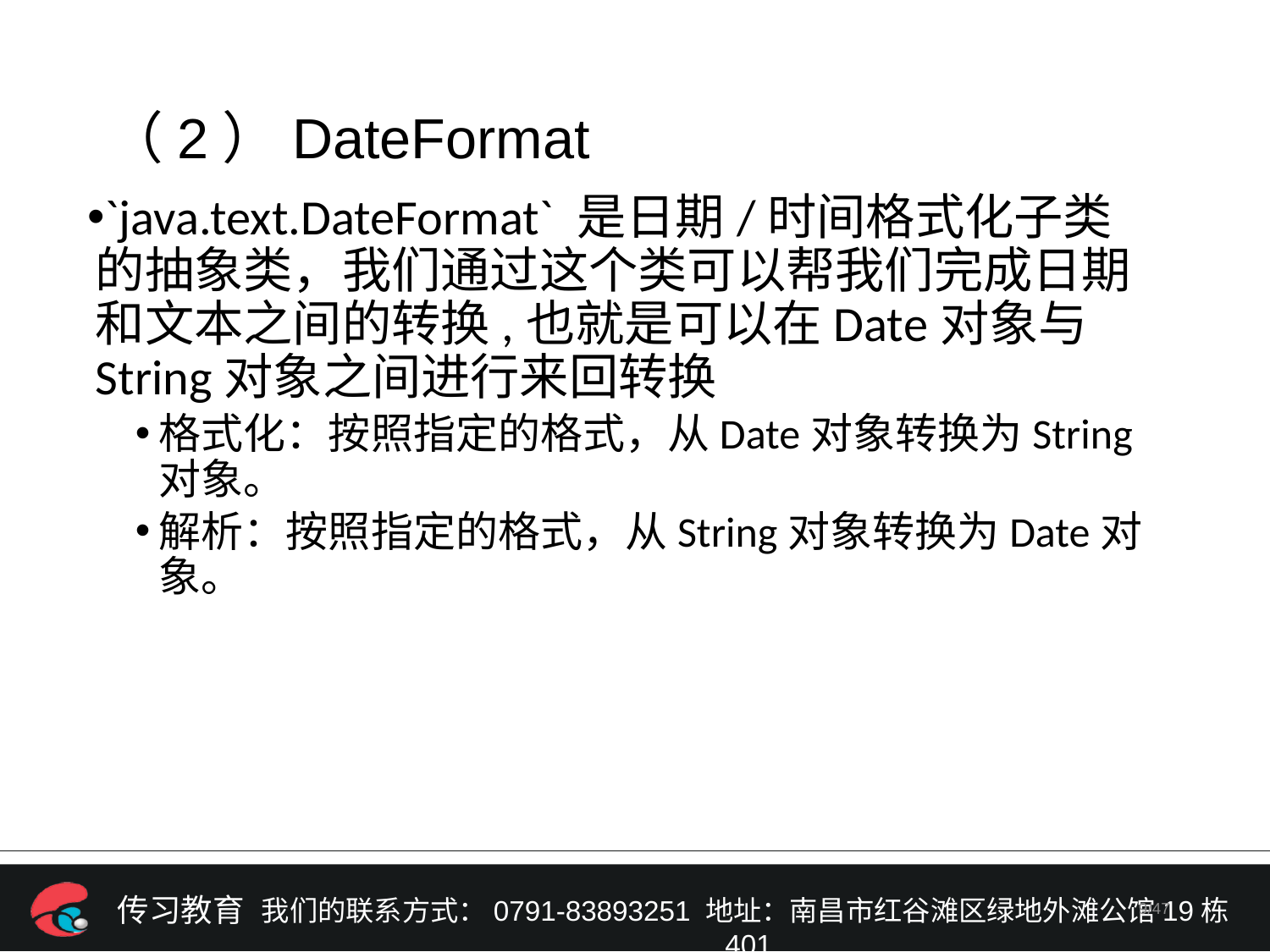

（2）DateFormat
`java.text.DateFormat` 是日期/时间格式化子类的抽象类，我们通过这个类可以帮我们完成日期和文本之间的转换,也就是可以在Date对象与String对象之间进行来回转换
格式化：按照指定的格式，从Date对象转换为String对象。
解析：按照指定的格式，从String对象转换为Date对象。
9/47